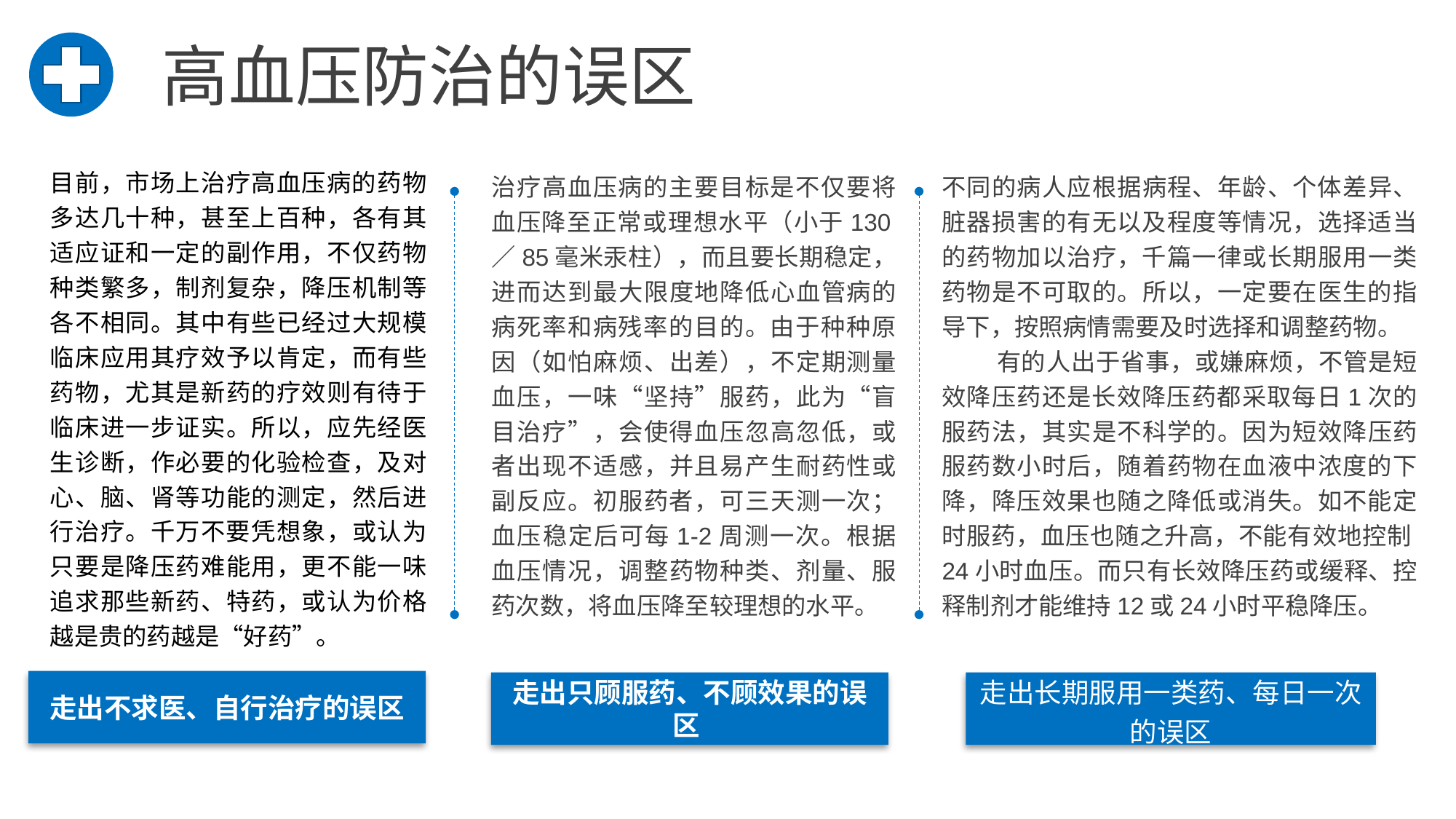

高血压防治的误区
治疗高血压病的主要目标是不仅要将血压降至正常或理想水平（小于130／85毫米汞柱），而且要长期稳定，进而达到最大限度地降低心血管病的病死率和病残率的目的。由于种种原因（如怕麻烦、出差），不定期测量血压，一味“坚持”服药，此为“盲目治疗”，会使得血压忽高忽低，或者出现不适感，并且易产生耐药性或副反应。初服药者，可三天测一次；血压稳定后可每1-2周测一次。根据血压情况，调整药物种类、剂量、服药次数，将血压降至较理想的水平。
不同的病人应根据病程、年龄、个体差异、脏器损害的有无以及程度等情况，选择适当的药物加以治疗，千篇一律或长期服用一类药物是不可取的。所以，一定要在医生的指导下，按照病情需要及时选择和调整药物。
        有的人出于省事，或嫌麻烦，不管是短效降压药还是长效降压药都采取每日1次的服药法，其实是不科学的。因为短效降压药服药数小时后，随着药物在血液中浓度的下降，降压效果也随之降低或消失。如不能定时服药，血压也随之升高，不能有效地控制24小时血压。而只有长效降压药或缓释、控释制剂才能维持12或24小时平稳降压。
走出只顾服药、不顾效果的误区
走出长期服用一类药、每日一次的误区
目前，市场上治疗高血压病的药物多达几十种，甚至上百种，各有其适应证和一定的副作用，不仅药物种类繁多，制剂复杂，降压机制等各不相同。其中有些已经过大规模临床应用其疗效予以肯定，而有些药物，尤其是新药的疗效则有待于临床进一步证实。所以，应先经医生诊断，作必要的化验检查，及对心、脑、肾等功能的测定，然后进行治疗。千万不要凭想象，或认为只要是降压药难能用，更不能一味追求那些新药、特药，或认为价格越是贵的药越是“好药”。
走出不求医、自行治疗的误区